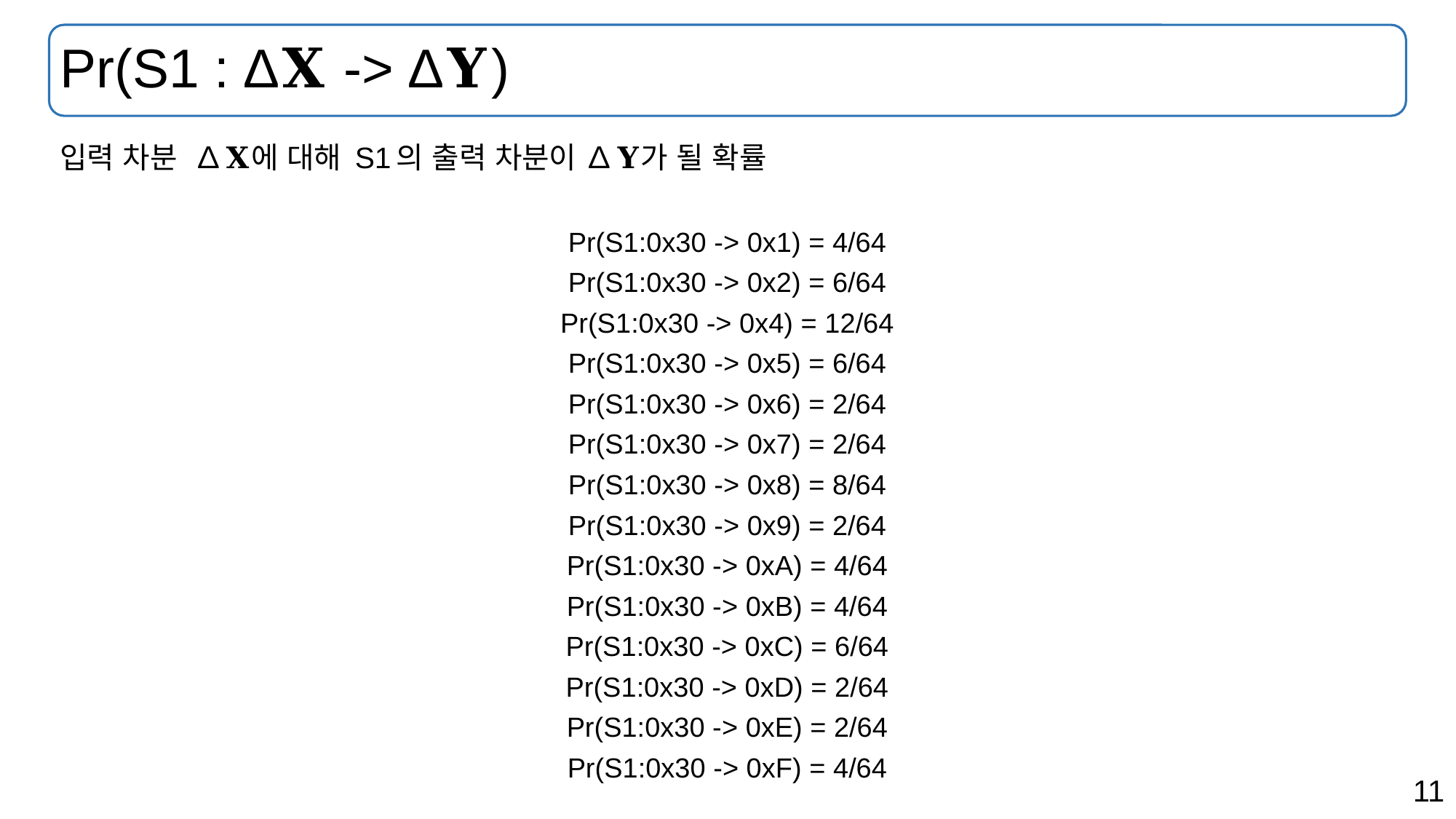

# Pr(S1 : ∆𝐗 -> ∆𝐘)
입력 차분  ∆𝐗에 대해 S1의 출력 차분이 ∆𝐘가 될 확률

Pr(S1:0x30 -> 0x1) = 4/64
Pr(S1:0x30 -> 0x2) = 6/64
Pr(S1:0x30 -> 0x4) = 12/64
Pr(S1:0x30 -> 0x5) = 6/64
Pr(S1:0x30 -> 0x6) = 2/64
Pr(S1:0x30 -> 0x7) = 2/64
Pr(S1:0x30 -> 0x8) = 8/64
Pr(S1:0x30 -> 0x9) = 2/64
Pr(S1:0x30 -> 0xA) = 4/64
Pr(S1:0x30 -> 0xB) = 4/64
Pr(S1:0x30 -> 0xC) = 6/64
Pr(S1:0x30 -> 0xD) = 2/64
Pr(S1:0x30 -> 0xE) = 2/64
Pr(S1:0x30 -> 0xF) = 4/64